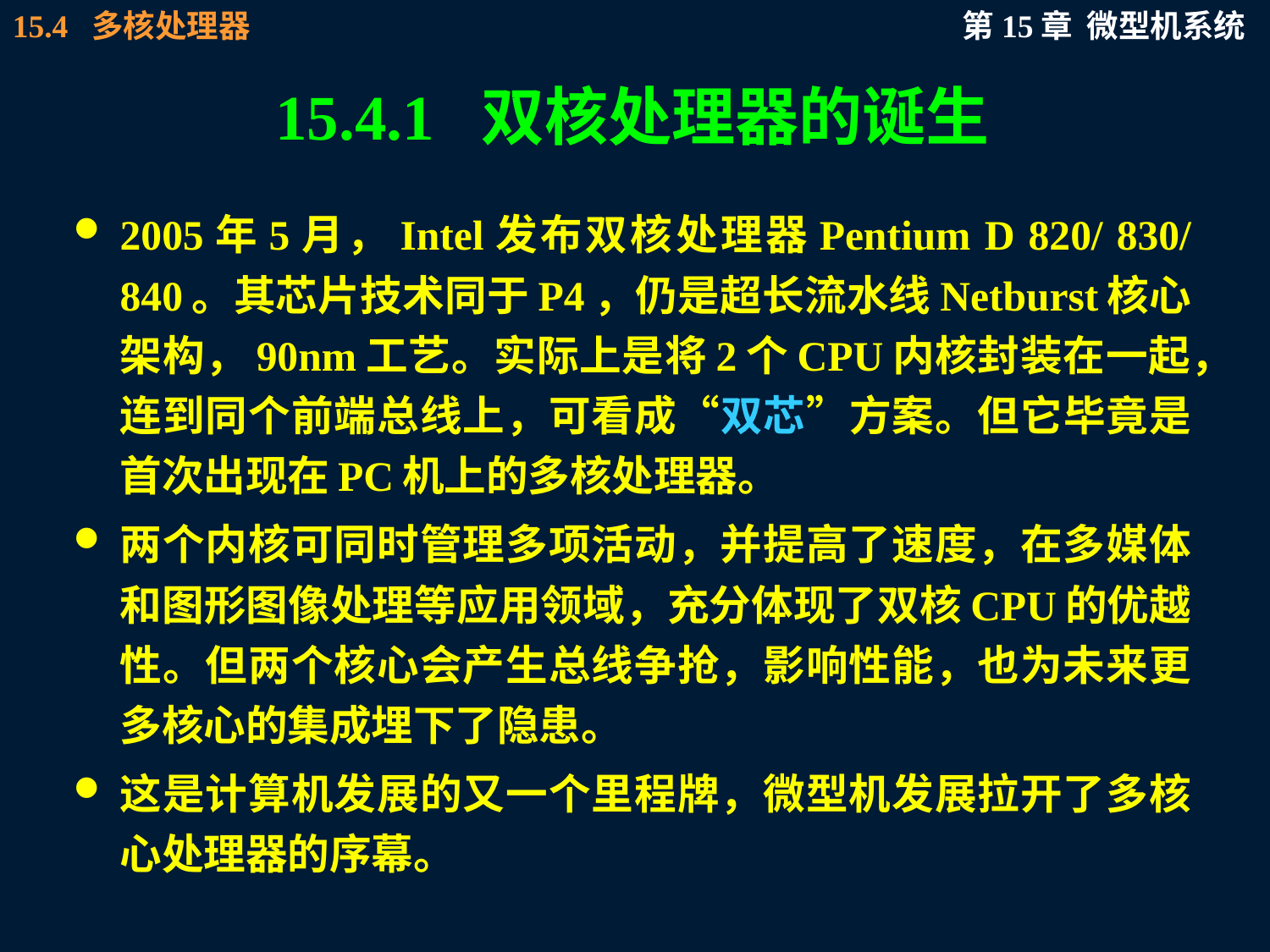

# 15.4.1  双核处理器的诞生
2005年5月，Intel发布双核处理器Pentium D 820/ 830/ 840。其芯片技术同于P4，仍是超长流水线Netburst核心架构，90nm工艺。实际上是将2个CPU内核封装在一起，连到同个前端总线上，可看成“双芯”方案。但它毕竟是首次出现在PC机上的多核处理器。
两个内核可同时管理多项活动，并提高了速度，在多媒体和图形图像处理等应用领域，充分体现了双核CPU的优越性。但两个核心会产生总线争抢，影响性能，也为未来更多核心的集成埋下了隐患。
这是计算机发展的又一个里程牌，微型机发展拉开了多核心处理器的序幕。